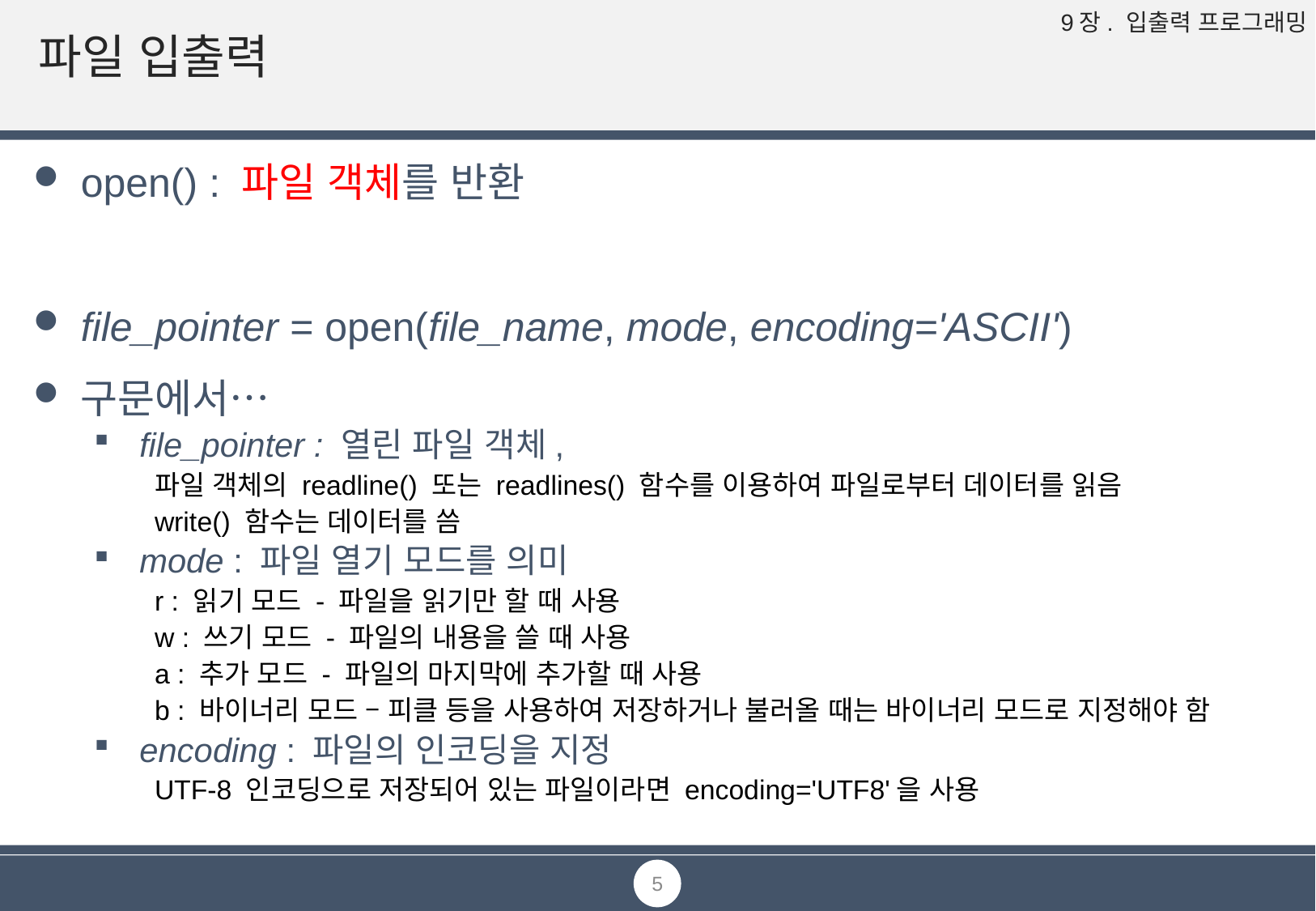

# 파일 입출력

open() : 파일 객체를 반환

file_pointer = open(file_name, mode, encoding='ASCII')
구문에서…
file_pointer : 열린 파일 객체,
파일 객체의 readline() 또는 readlines() 함수를 이용하여 파일로부터 데이터를 읽음
write() 함수는 데이터를 씀
mode : 파일 열기 모드를 의미
r : 읽기 모드 - 파일을 읽기만 할 때 사용
w : 쓰기 모드 - 파일의 내용을 쓸 때 사용
a : 추가 모드 - 파일의 마지막에 추가할 때 사용
b : 바이너리 모드 – 피클 등을 사용하여 저장하거나 불러올 때는 바이너리 모드로 지정해야 함
encoding : 파일의 인코딩을 지정
UTF-8 인코딩으로 저장되어 있는 파일이라면 encoding='UTF8'을 사용

5